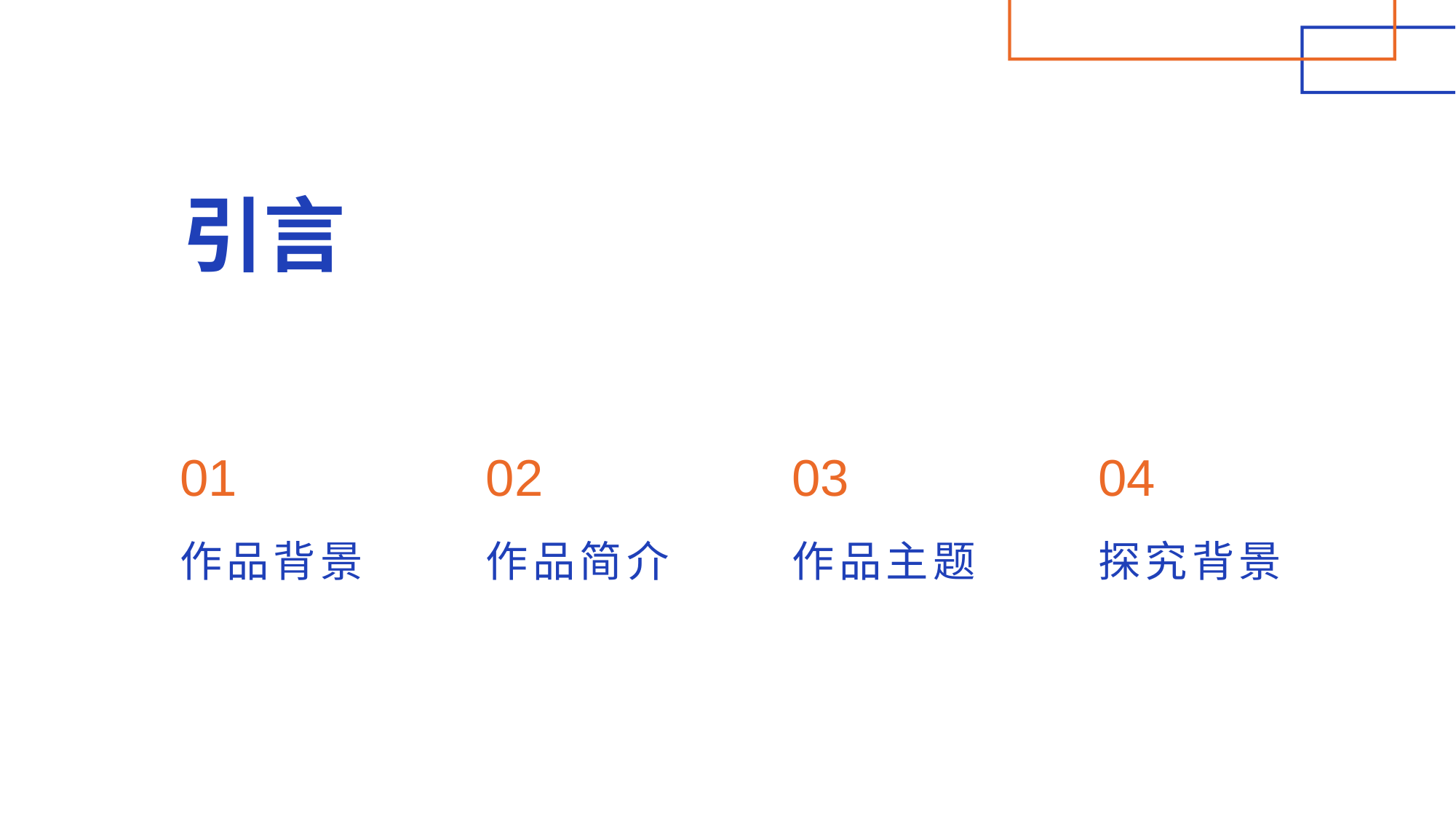

# 引言
01
02
03
04
作品背景
作品简介
作品主题
探究背景